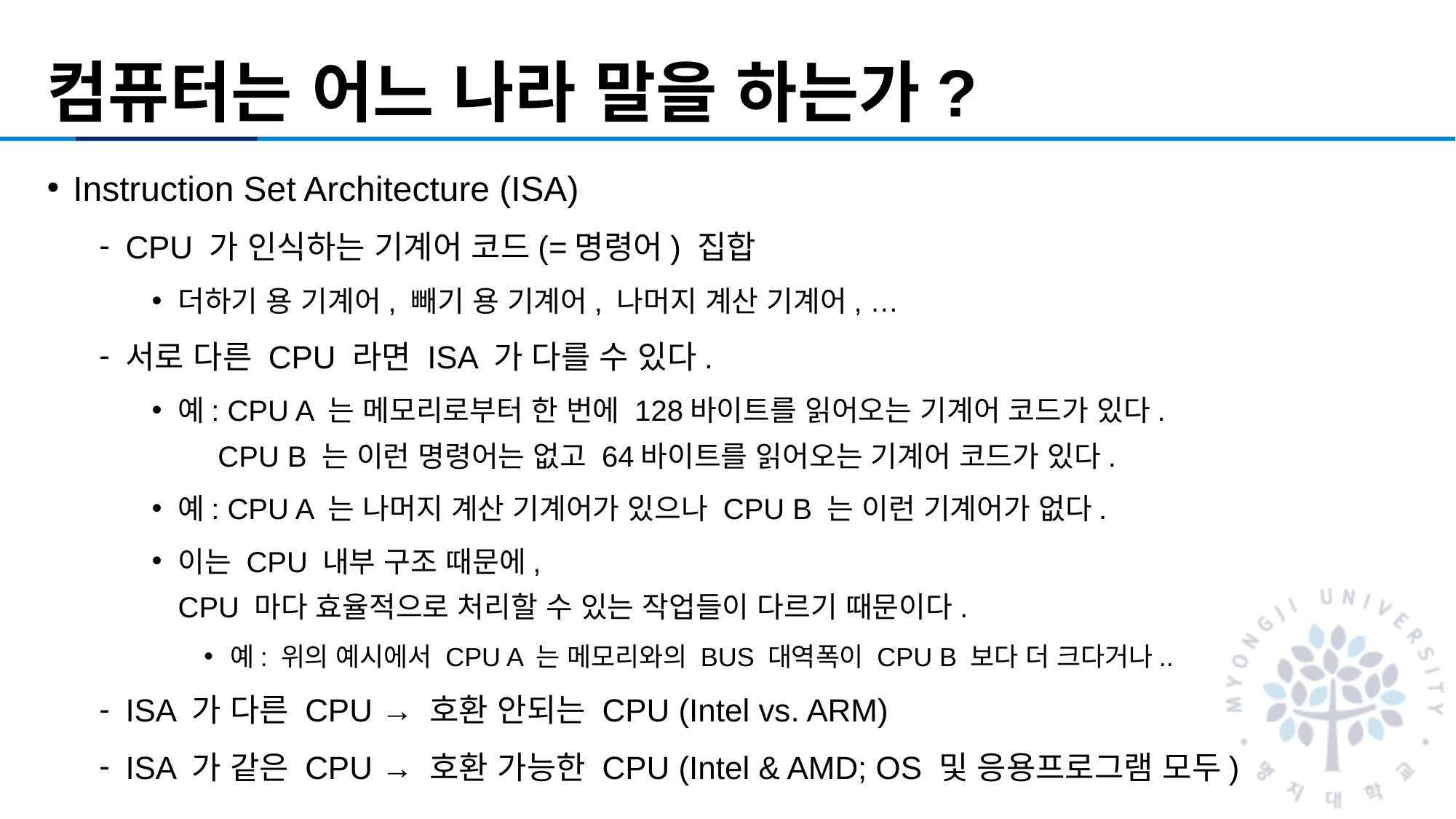

# 컴퓨터는 어느 나라 말을 하는가?
Instruction Set Architecture (ISA)
CPU 가 인식하는 기계어 코드(=명령어) 집합
더하기 용 기계어, 빼기 용 기계어, 나머지 계산 기계어, …
서로 다른 CPU 라면 ISA 가 다를 수 있다.
예: CPU A 는 메모리로부터 한 번에 128바이트를 읽어오는 기계어 코드가 있다.
     CPU B 는 이런 명령어는 없고 64바이트를 읽어오는 기계어 코드가 있다.
예: CPU A 는 나머지 계산 기계어가 있으나 CPU B 는 이런 기계어가 없다.
이는 CPU 내부 구조 때문에,
CPU 마다 효율적으로 처리할 수 있는 작업들이 다르기 때문이다.
예: 위의 예시에서 CPU A 는 메모리와의 BUS 대역폭이 CPU B 보다 더 크다거나..
ISA 가 다른 CPU → 호환 안되는 CPU (Intel vs. ARM)
ISA 가 같은 CPU → 호환 가능한 CPU (Intel & AMD; OS 및 응용프로그램 모두)